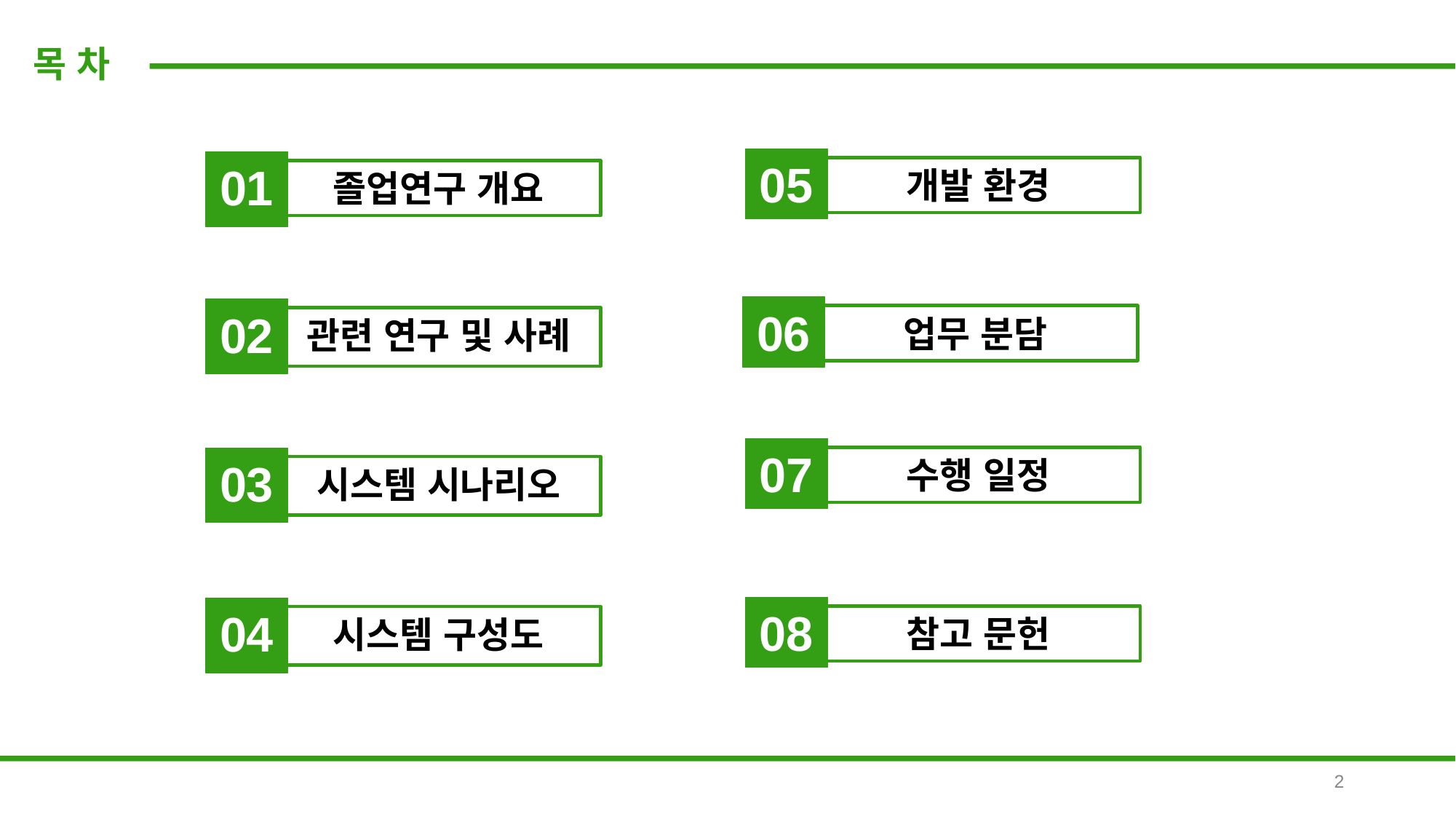

목 차

05
개발 환경
06
업무 분담
07
수행 일정
08
참고 문헌
01
졸업연구 개요
02
관련 연구 및 사례
03
시스템 시나리오
04
시스템 구성도

2